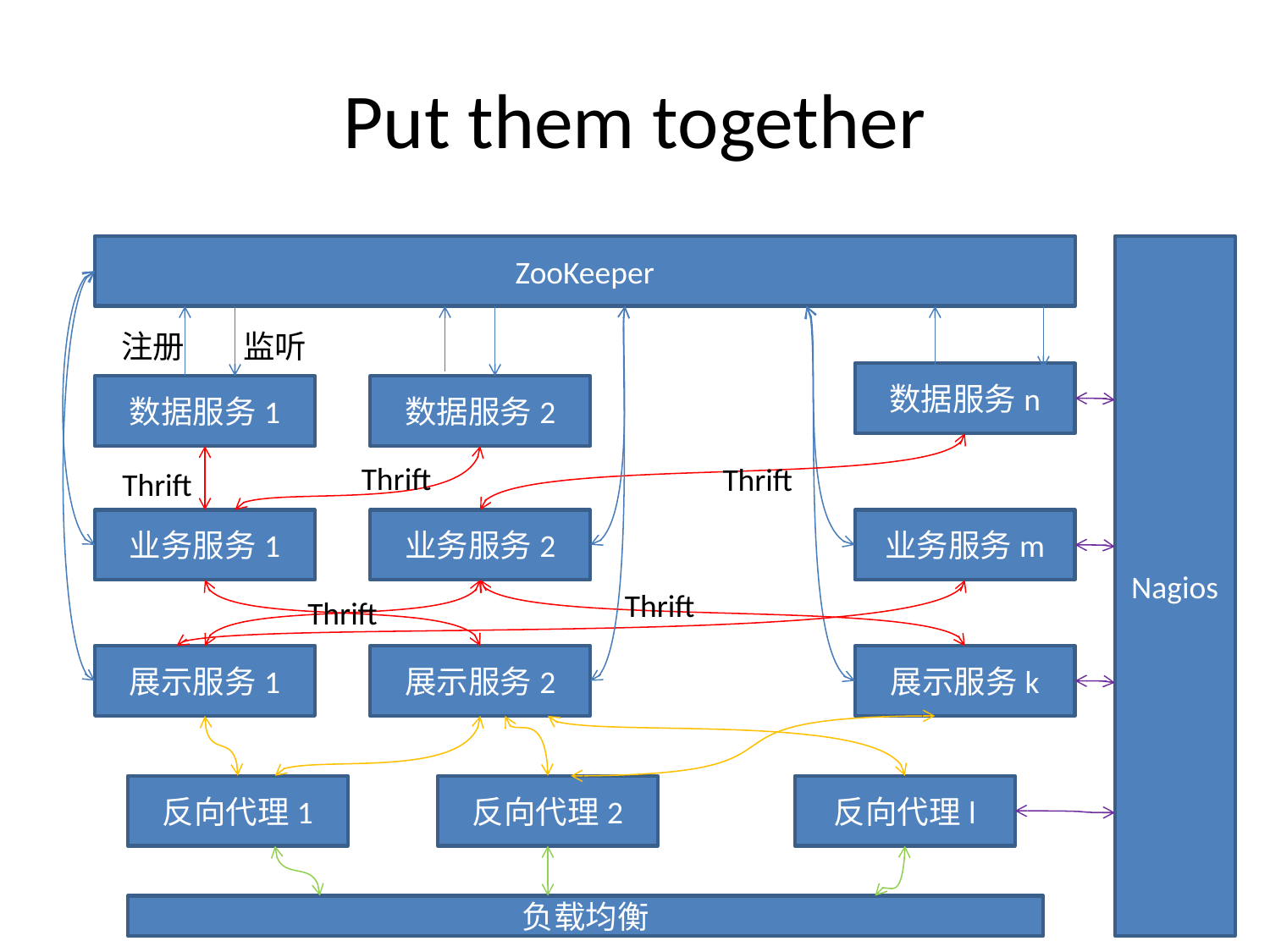

# Put them together
ZooKeeper
Nagios
注册
监听
数据服务n
数据服务1
数据服务2
Thrift
Thrift
Thrift
业务服务1
业务服务2
业务服务m
Thrift
Thrift
展示服务1
展示服务2
展示服务k
反向代理1
反向代理2
反向代理l
负载均衡